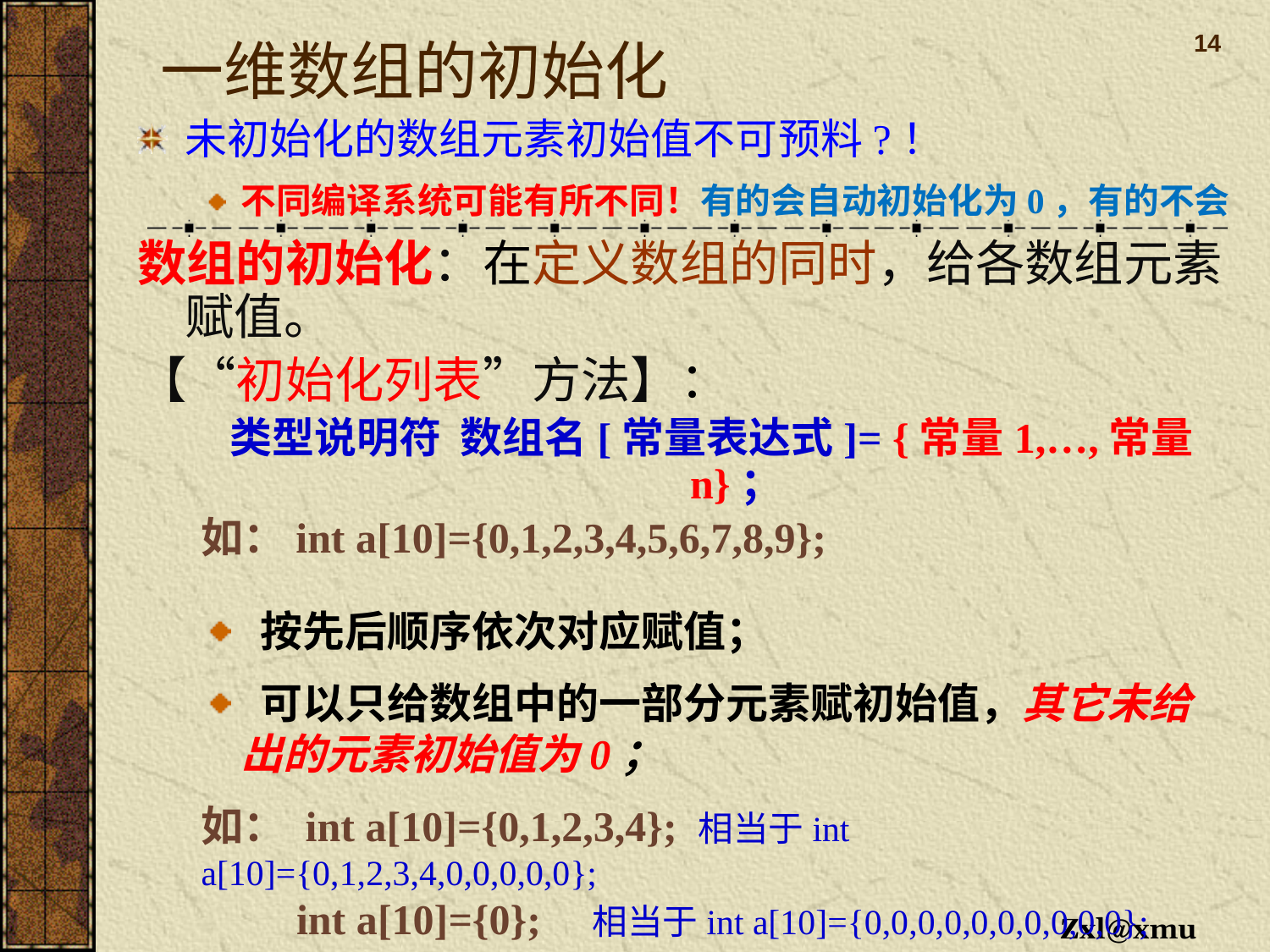

14
# 一维数组的初始化
未初始化的数组元素初始值不可预料?！
不同编译系统可能有所不同！有的会自动初始化为0，有的不会
数组的初始化：在定义数组的同时，给各数组元素赋值。
【“初始化列表”方法】：
类型说明符  数组名[常量表达式]= {常量1,…,常量n}；
如：int a[10]={0,1,2,3,4,5,6,7,8,9};
 按先后顺序依次对应赋值；
 可以只给数组中的一部分元素赋初始值，其它未给出的元素初始值为0；
如： int a[10]={0,1,2,3,4}; 相当于int a[10]={0,1,2,3,4,0,0,0,0,0};
   int a[10]={0};	   相当于int a[10]={0,0,0,0,0,0,0,0,0,0};